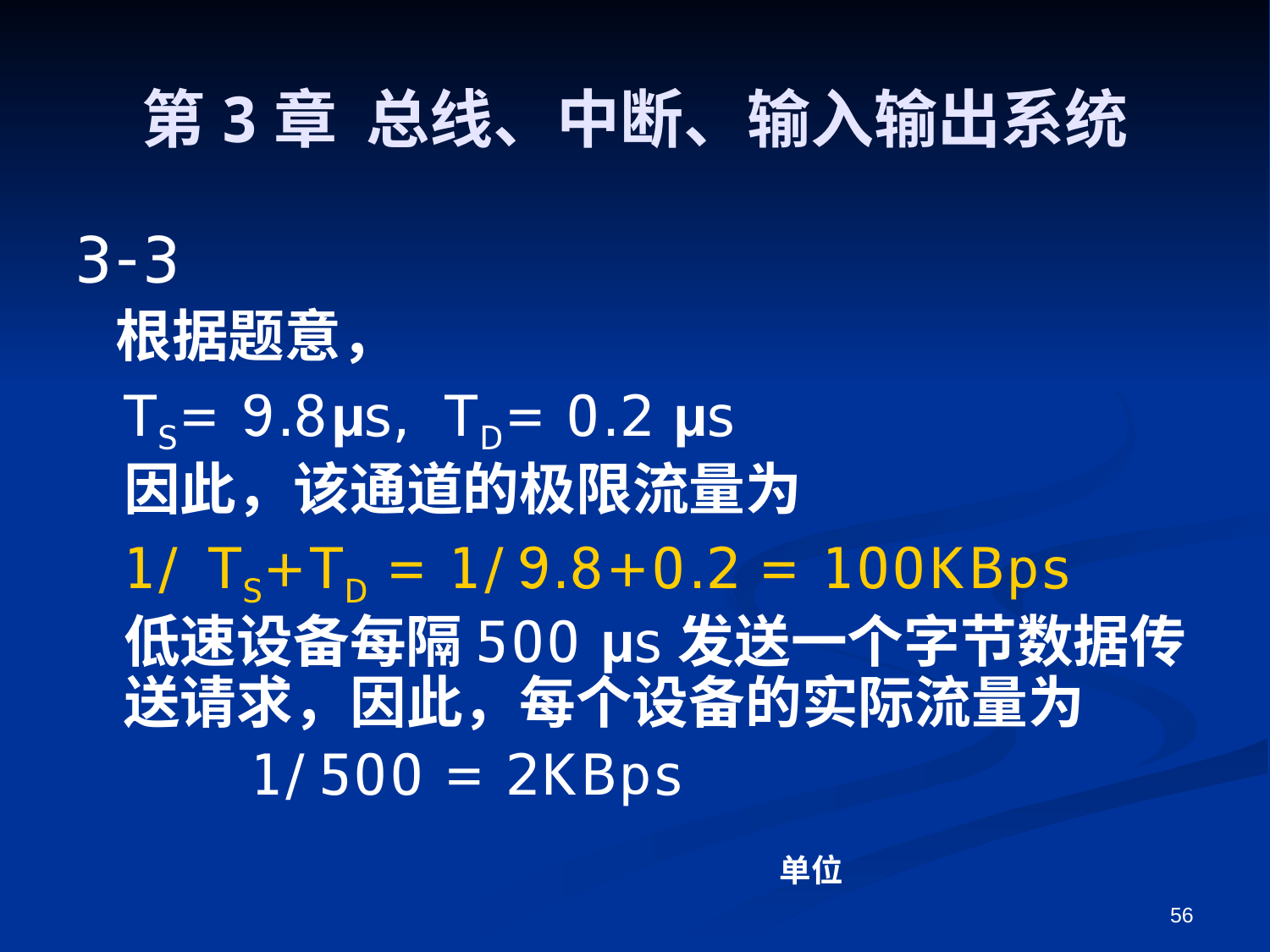

# 第3章  总线、中断、输入输出系统
3-3
  根据题意，
	TS= 9.8μs,  TD= 0.2 μs
	因此，该通道的极限流量为
	1/ TS+TD = 1/9.8+0.2 = 100KBps
	低速设备每隔500 μs发送一个字节数据传送请求，因此，每个设备的实际流量为
		1/500 = 2KBps
单位
56